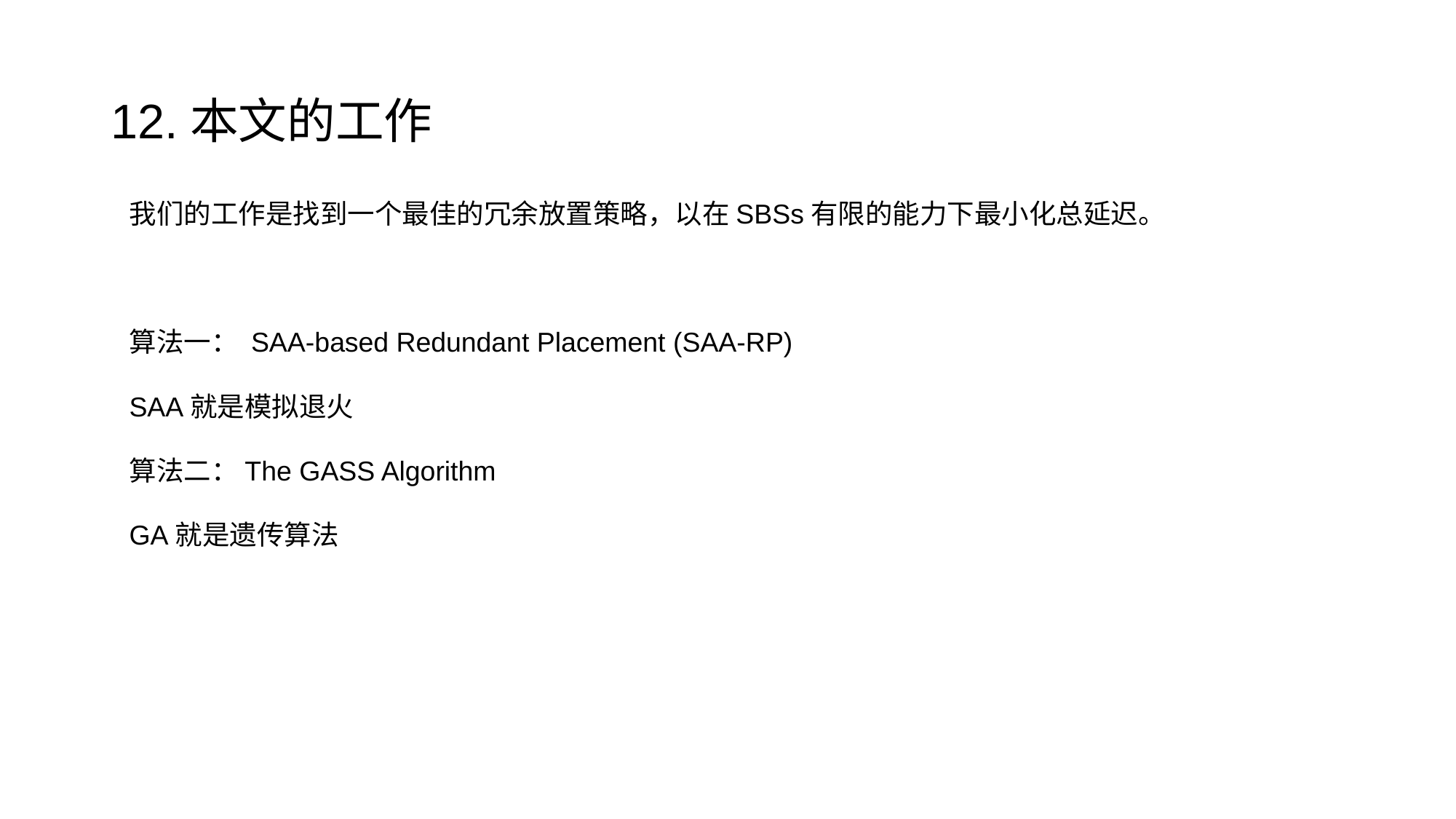

# 12.本文的工作
我们的工作是找到一个最佳的冗余放置策略，以在SBSs有限的能力下最小化总延迟。

算法一： SAA-based Redundant Placement (SAA-RP)
SAA就是模拟退火
算法二：The GASS Algorithm
GA就是遗传算法